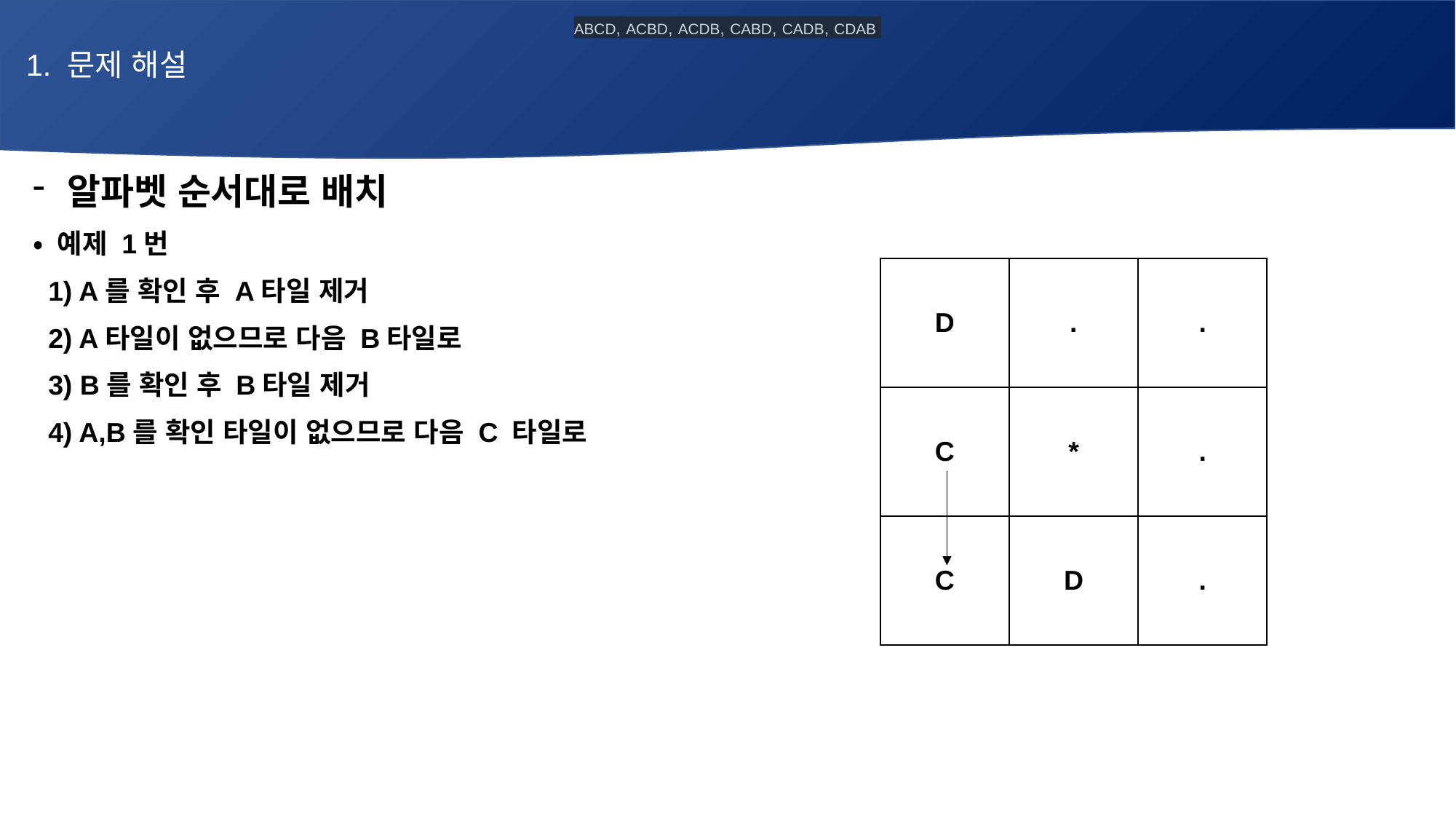

1. 문제 해설
ABCD, ACBD, ACDB, CABD, CADB, CDAB
# 매주 1 과제 LV2
알파벳 순서대로 배치
• 예제 1번
  1) A를 확인 후 A타일 제거
  2) A타일이 없으므로 다음 B타일로
  3) B를 확인 후 B타일 제거
  4) A,B를 확인 타일이 없으므로 다음 C 타일로
| D | . | . |
| --- | --- | --- |
| C | \* | . |
| C | D | . |